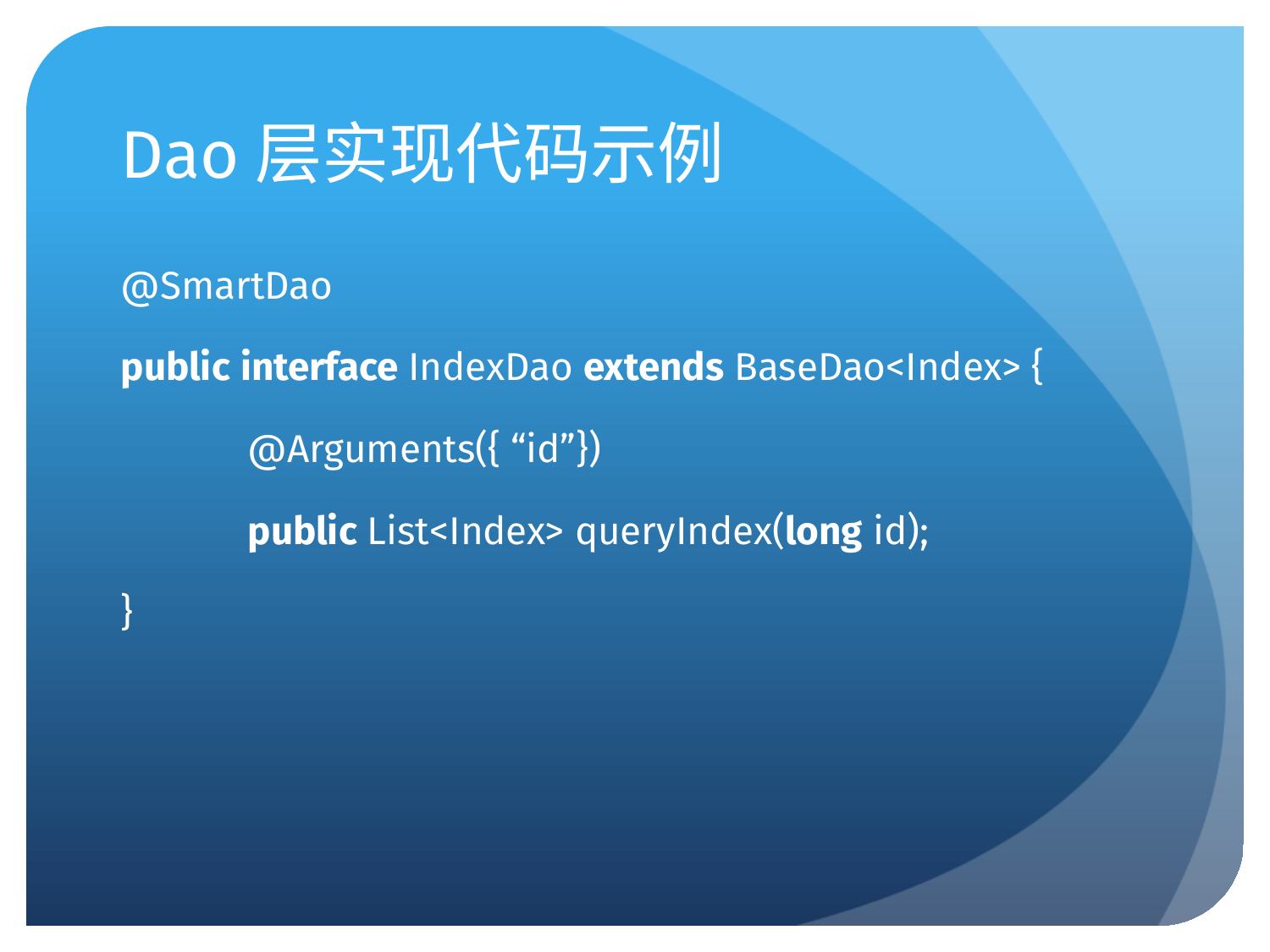

# Dao层实现代码示例
@SmartDao
public interface IndexDao extends BaseDao<Index> {
	@Arguments({ “id”})
	public List<Index> queryIndex(long id);
}